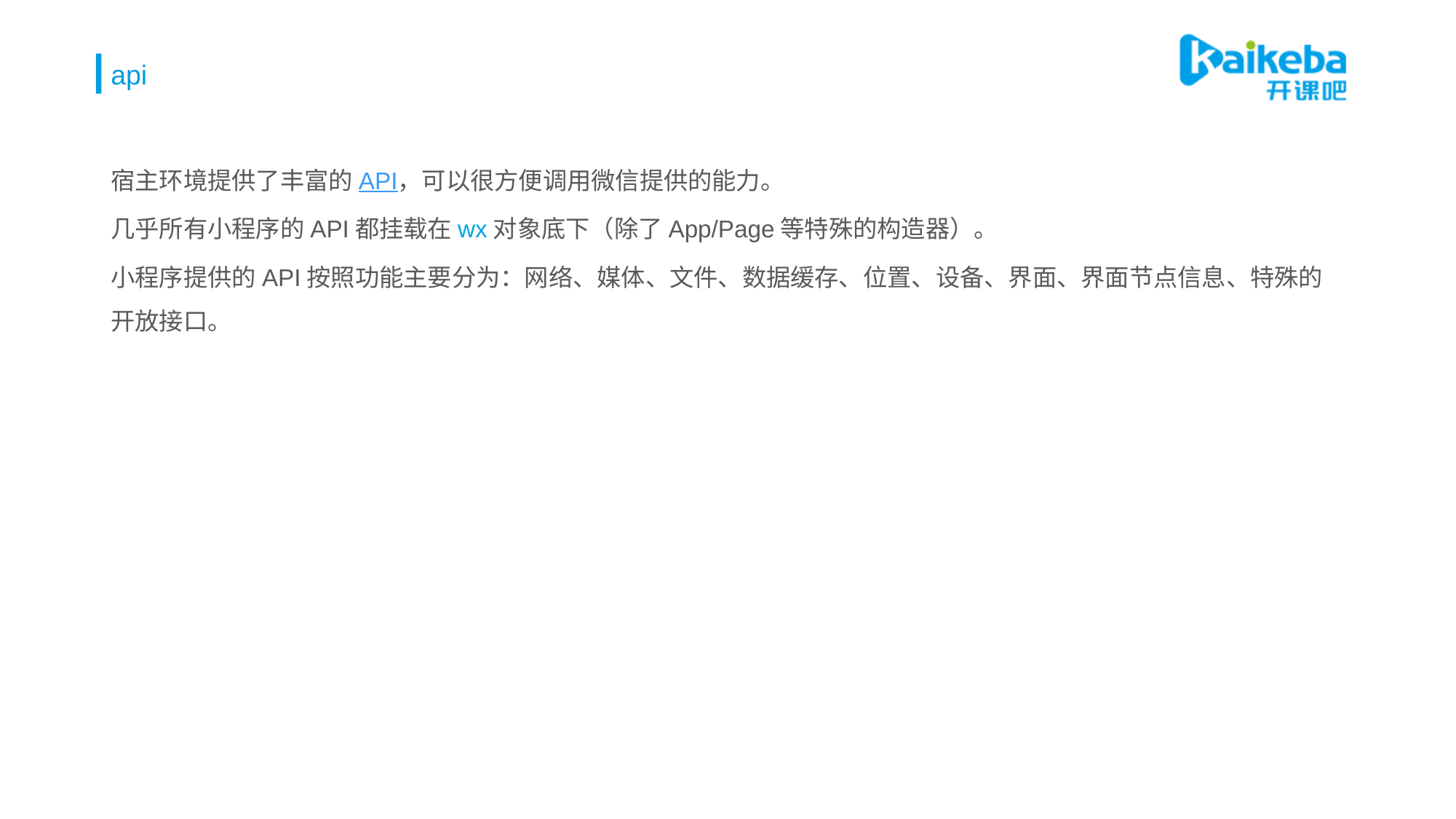

# api
宿主环境提供了丰富的API，可以很方便调用微信提供的能力。
几乎所有小程序的API都挂载在wx对象底下（除了App/Page等特殊的构造器）。
小程序提供的API按照功能主要分为：网络、媒体、文件、数据缓存、位置、设备、界面、界面节点信息、特殊的开放接口。